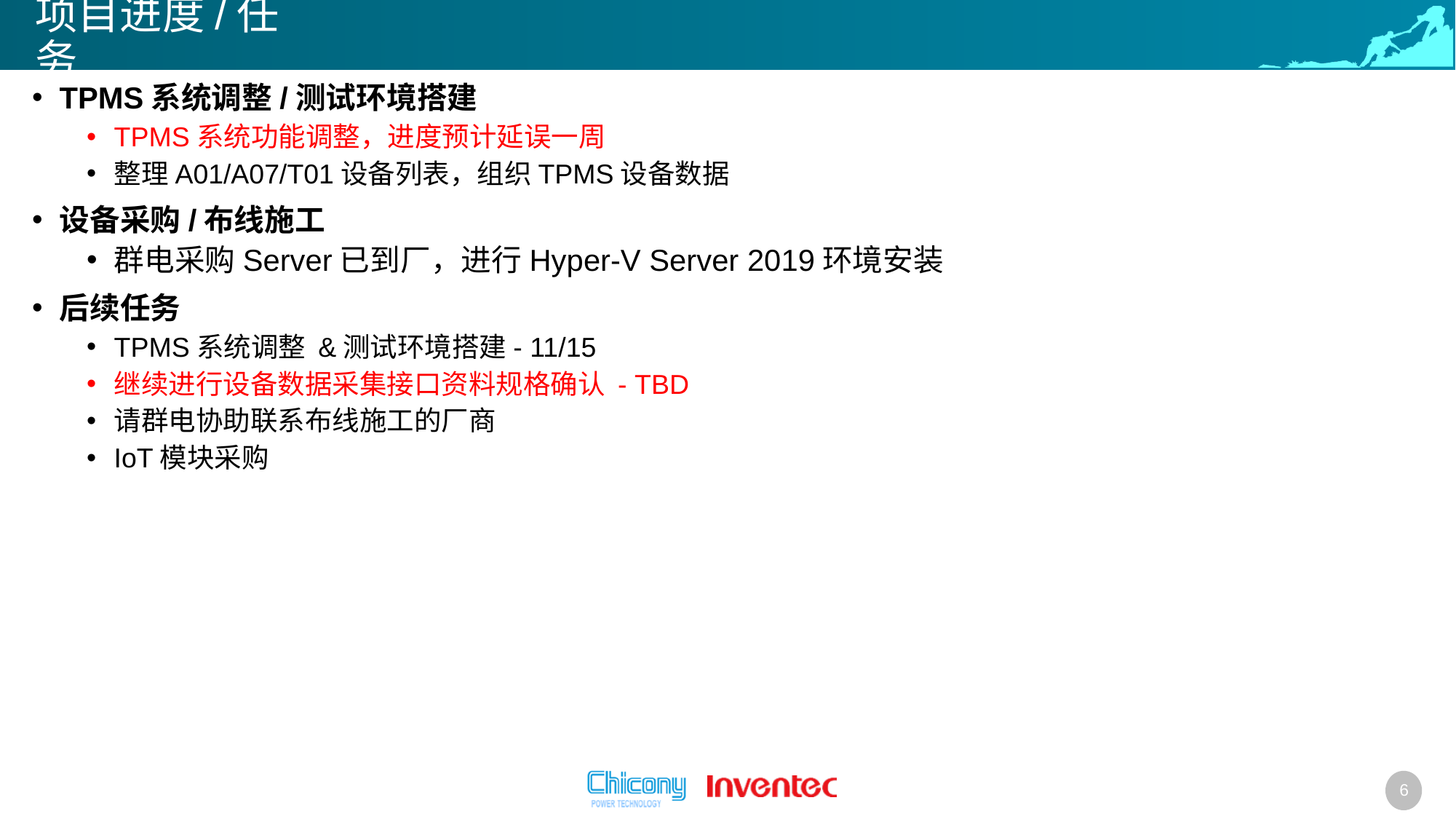

# 项目进度/任务
TPMS系统调整/测试环境搭建
TPMS系统功能调整，进度预计延误一周
整理A01/A07/T01设备列表，组织TPMS设备数据
设备采购/布线施工
群电采购Server已到厂，进行Hyper-V Server 2019环境安装
后续任务
TPMS系统调整 &测试环境搭建- 11/15
继续进行设备数据采集接口资料规格确认 - TBD
请群电协助联系布线施工的厂商
IoT模块采购